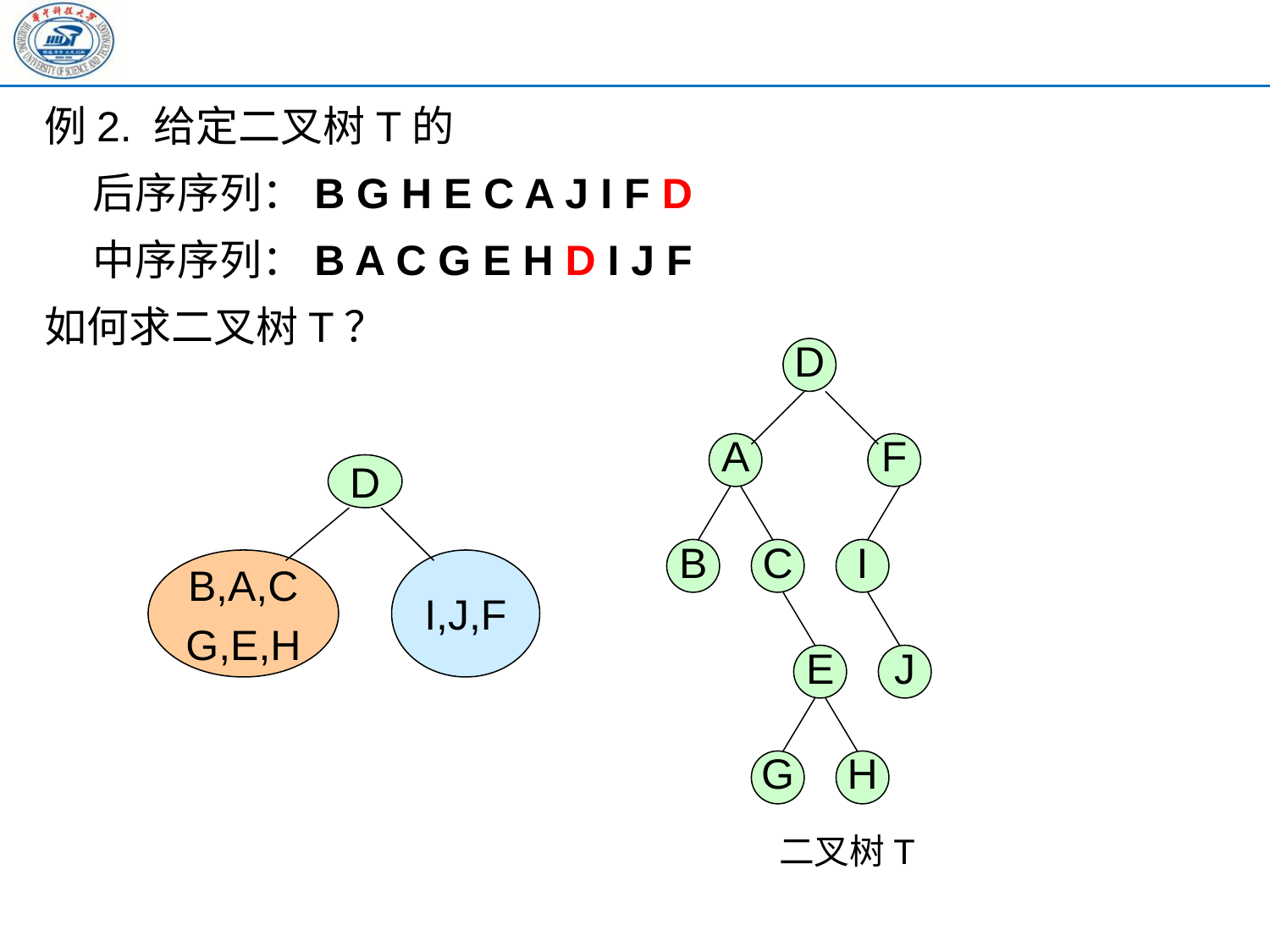

例2. 给定二叉树T的
    后序序列：B G H E C A J I F D
    中序序列：B A C G E H D I J F
如何求二叉树T？
D

A
F
D

B
C
I
B,A,C
G,E,H
I,J,F

E
J

G
H
二叉树T